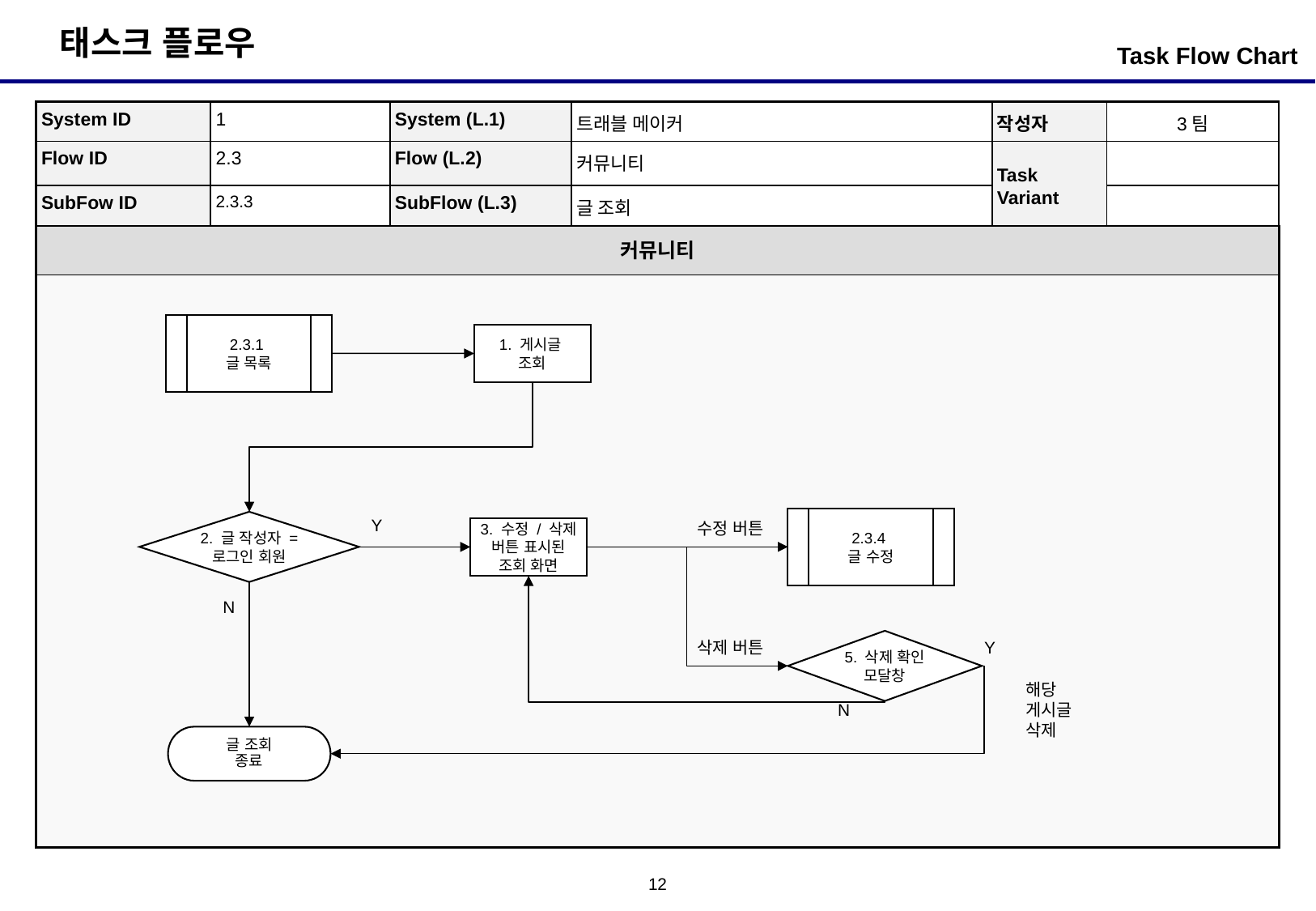

Task Flow Chart
| System ID | 1 | System (L.1) | 트래블 메이커 | 작성자 | 3팀 |
| --- | --- | --- | --- | --- | --- |
| Flow ID | 2.3 | Flow (L.2) | 커뮤니티 | Task Variant |  |
| SubFow ID | 2.3.3 | SubFlow (L.3) | 글 조회 |  |  |
| 커뮤니티 |
| --- |
|  |
2.3.1
글 목록
1. 게시글
조회
Y
2.3.4
글 수정
2. 글 작성자 = 로그인 회원
수정 버튼
3. 수정 / 삭제
버튼 표시된
조회 화면
N
삭제 버튼
5. 삭제 확인
모달창
Y
해당 게시글 삭제
N
글 조회
종료